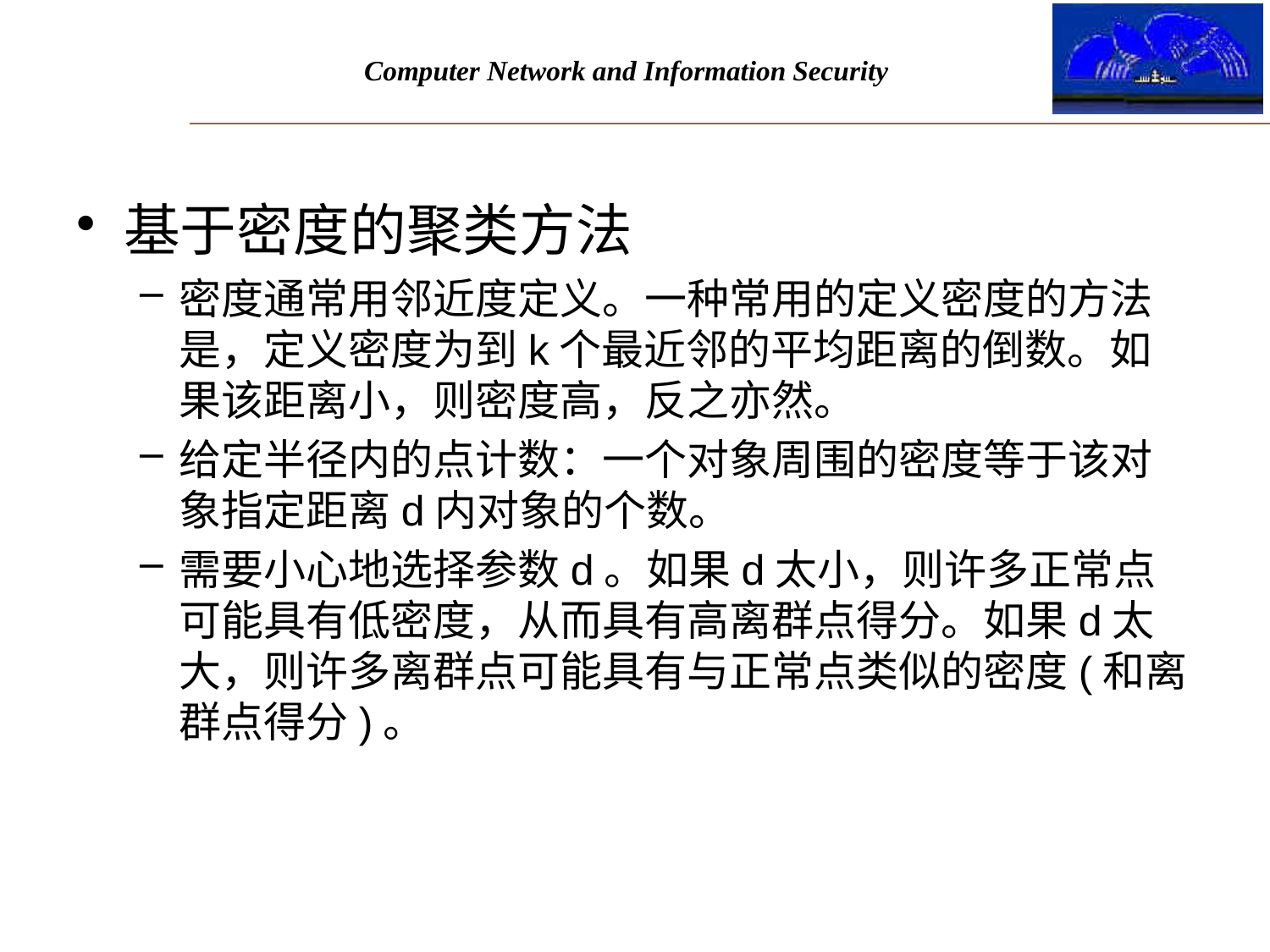

基于密度的聚类方法
密度通常用邻近度定义。一种常用的定义密度的方法是，定义密度为到k个最近邻的平均距离的倒数。如果该距离小，则密度高，反之亦然。
给定半径内的点计数：一个对象周围的密度等于该对象指定距离d内对象的个数。
需要小心地选择参数d。如果d太小，则许多正常点可能具有低密度，从而具有高离群点得分。如果d太大，则许多离群点可能具有与正常点类似的密度(和离群点得分)。